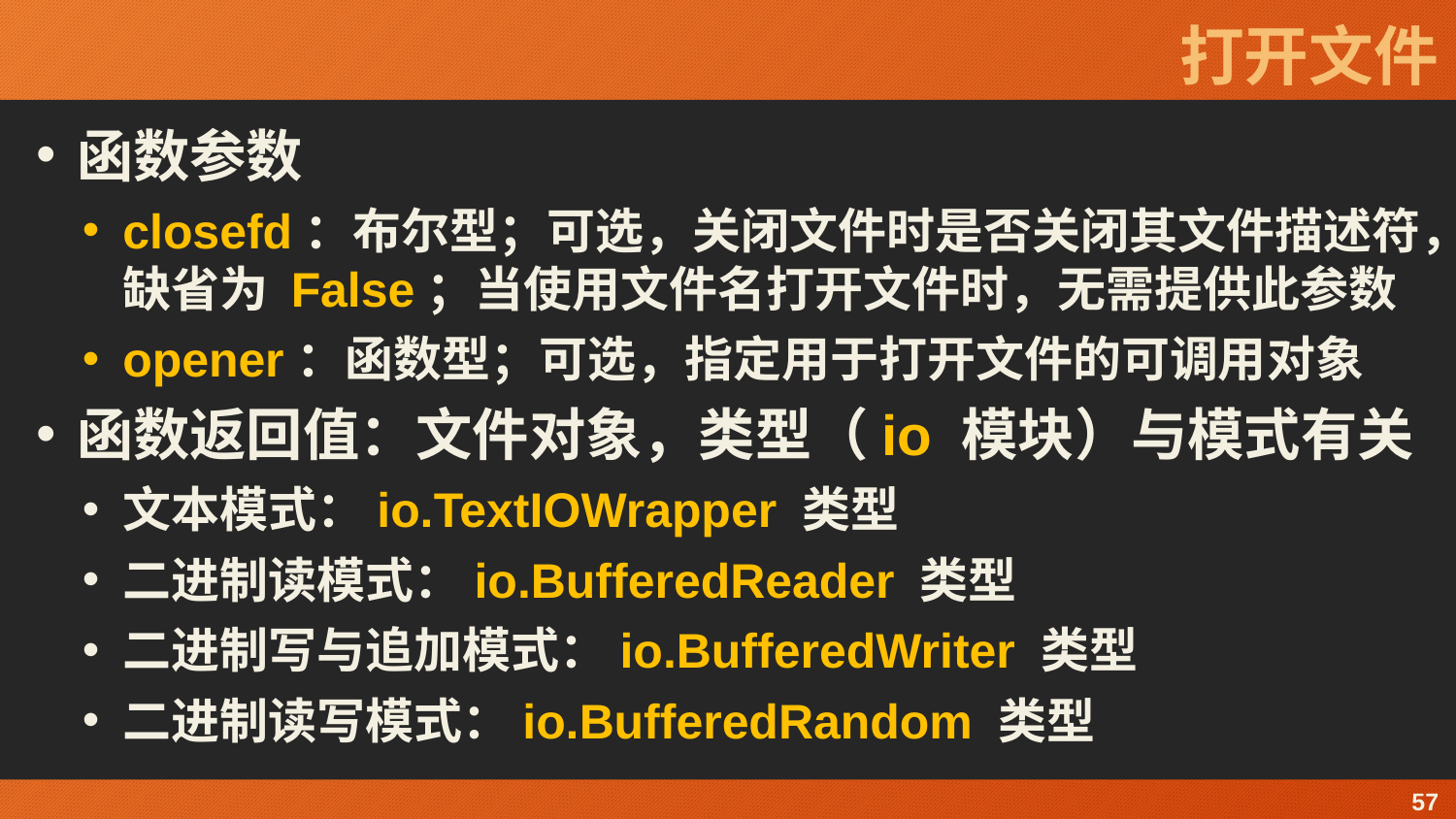

# 打开文件
函数参数
closefd：布尔型；可选，关闭文件时是否关闭其文件描述符，缺省为 False；当使用文件名打开文件时，无需提供此参数
opener：函数型；可选，指定用于打开文件的可调用对象
函数返回值：文件对象，类型（io 模块）与模式有关
文本模式：io.TextIOWrapper 类型
二进制读模式：io.BufferedReader 类型
二进制写与追加模式：io.BufferedWriter 类型
二进制读写模式：io.BufferedRandom 类型
57